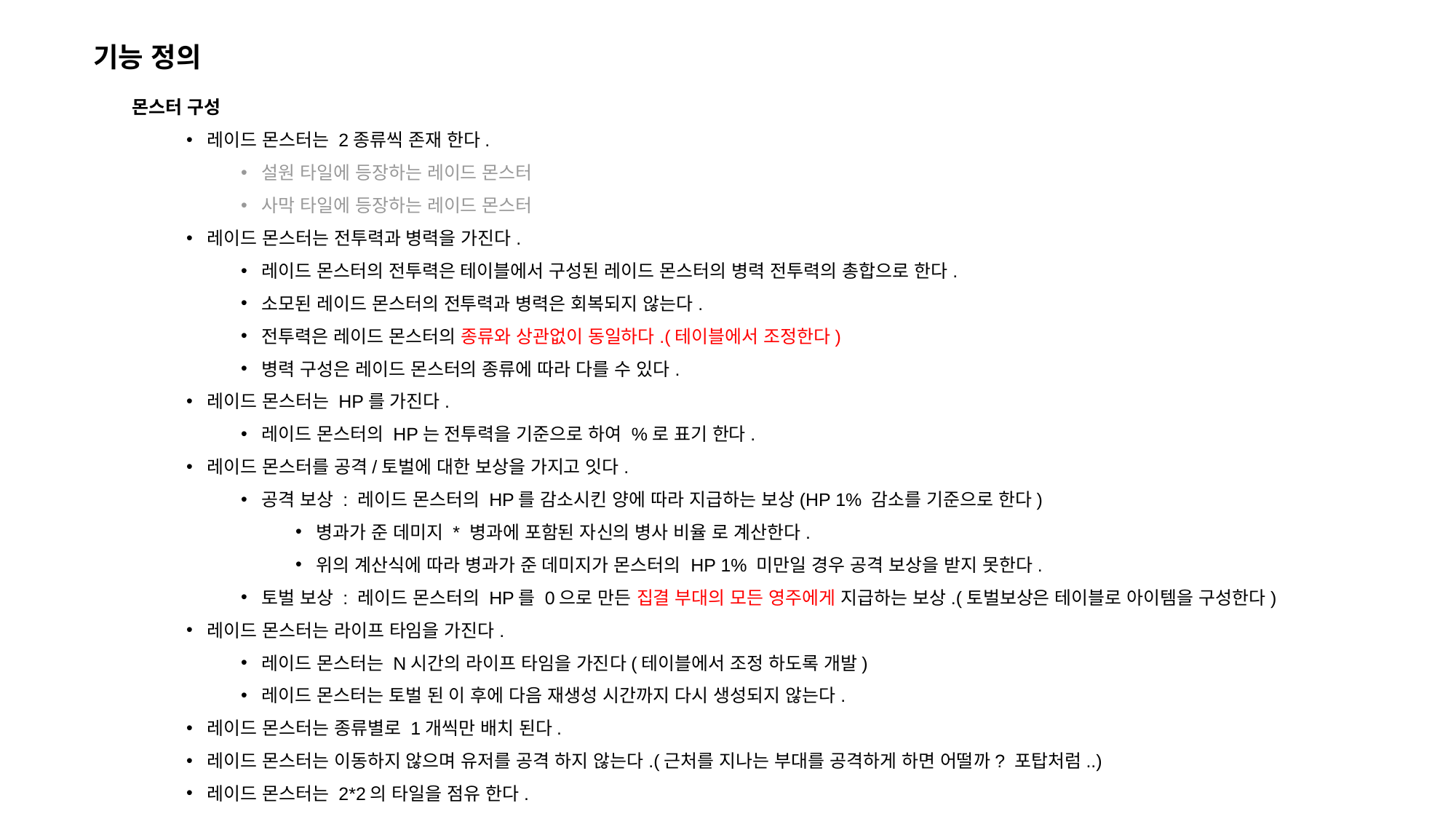

기능 정의
몬스터 구성
레이드 몬스터는 2종류씩 존재 한다.
설원 타일에 등장하는 레이드 몬스터
사막 타일에 등장하는 레이드 몬스터
레이드 몬스터는 전투력과 병력을 가진다.
레이드 몬스터의 전투력은 테이블에서 구성된 레이드 몬스터의 병력 전투력의 총합으로 한다.
소모된 레이드 몬스터의 전투력과 병력은 회복되지 않는다.
전투력은 레이드 몬스터의 종류와 상관없이 동일하다.(테이블에서 조정한다)
병력 구성은 레이드 몬스터의 종류에 따라 다를 수 있다.
레이드 몬스터는 HP를 가진다.
레이드 몬스터의 HP는 전투력을 기준으로 하여 %로 표기 한다.
레이드 몬스터를 공격/토벌에 대한 보상을 가지고 잇다.
공격 보상 : 레이드 몬스터의 HP를 감소시킨 양에 따라 지급하는 보상(HP 1% 감소를 기준으로 한다)
병과가 준 데미지 * 병과에 포함된 자신의 병사 비율 로 계산한다.
위의 계산식에 따라 병과가 준 데미지가 몬스터의 HP 1% 미만일 경우 공격 보상을 받지 못한다.
토벌 보상 : 레이드 몬스터의 HP를 0으로 만든 집결 부대의 모든 영주에게 지급하는 보상.(토벌보상은 테이블로 아이템을 구성한다)
레이드 몬스터는 라이프 타임을 가진다.
레이드 몬스터는 N시간의 라이프 타임을 가진다(테이블에서 조정 하도록 개발)
레이드 몬스터는 토벌 된 이 후에 다음 재생성 시간까지 다시 생성되지 않는다.
레이드 몬스터는 종류별로 1개씩만 배치 된다.
레이드 몬스터는 이동하지 않으며 유저를 공격 하지 않는다.(근처를 지나는 부대를 공격하게 하면 어떨까? 포탑처럼..)
레이드 몬스터는 2*2의 타일을 점유 한다.